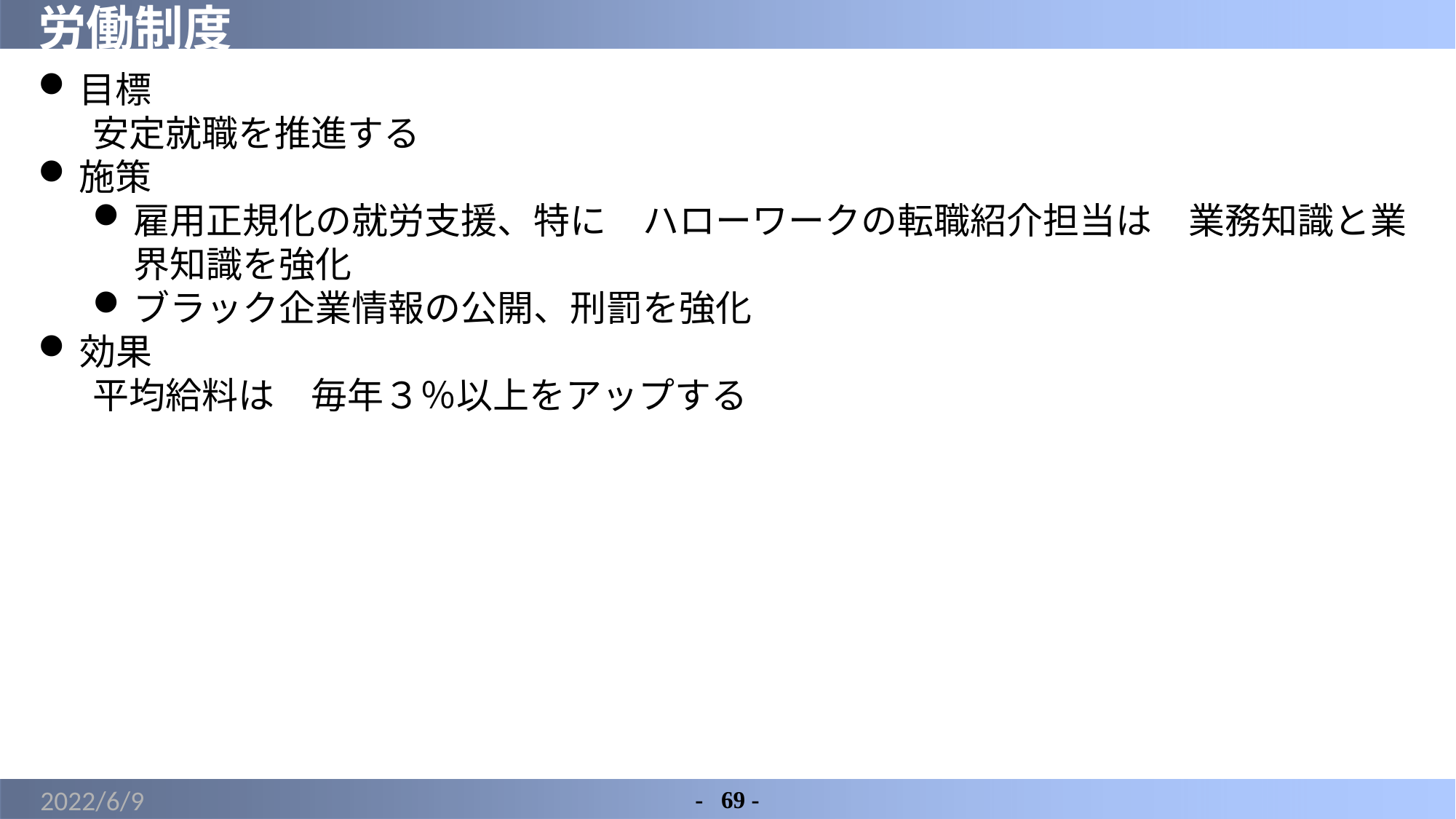

# 労働制度
目標
安定就職を推進する
施策
雇用正規化の就労支援、特に　ハローワークの転職紹介担当は　業務知識と業界知識を強化
ブラック企業情報の公開、刑罰を強化
効果
平均給料は　毎年３％以上をアップする
2022/6/9
-	69 -